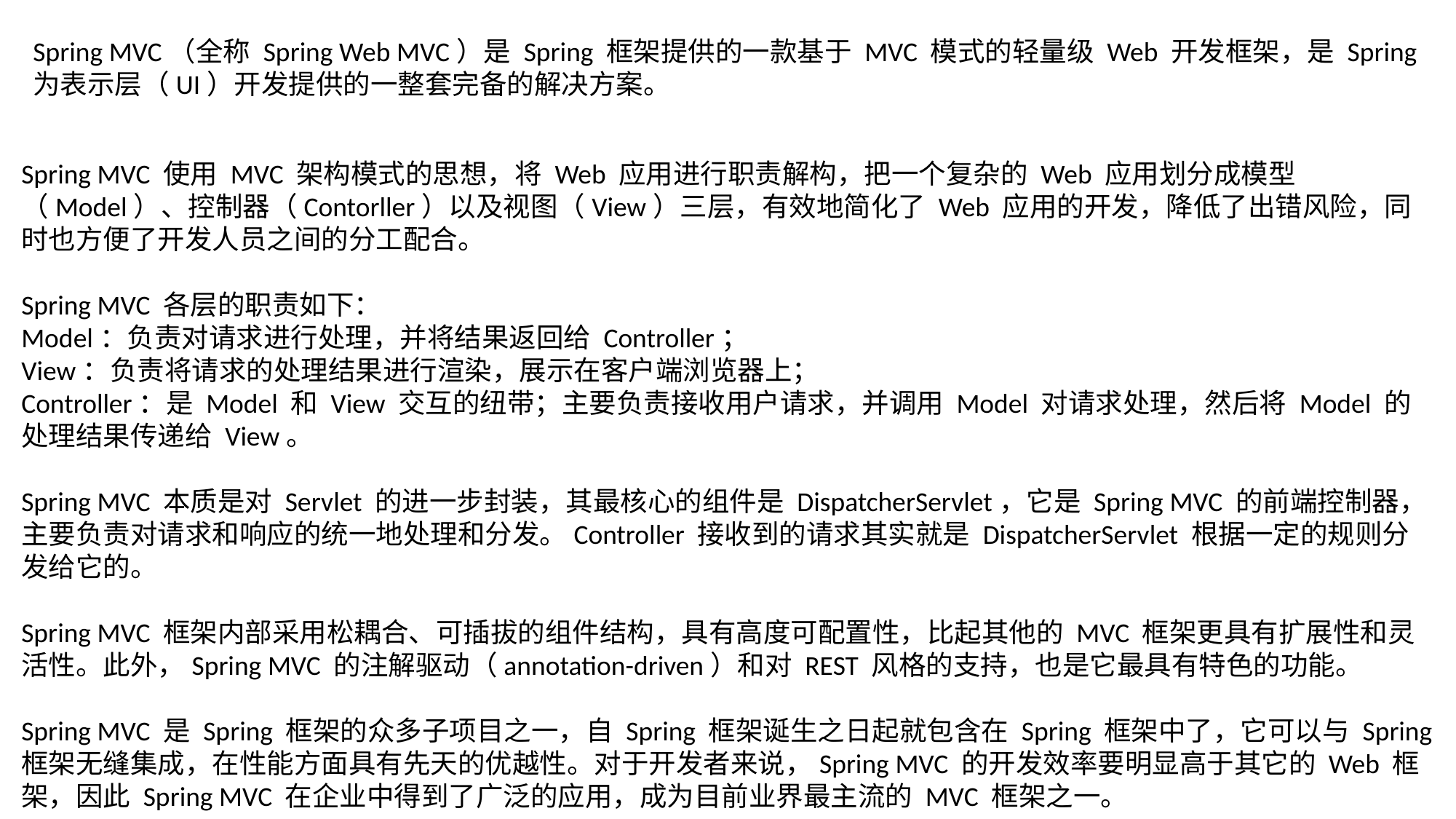

Spring MVC（全称 Spring Web MVC）是 Spring 框架提供的一款基于 MVC 模式的轻量级 Web 开发框架，是 Spring 为表示层（UI）开发提供的一整套完备的解决方案。
Spring MVC 使用 MVC 架构模式的思想，将 Web 应用进行职责解构，把一个复杂的 Web 应用划分成模型（Model）、控制器（Contorller）以及视图（View）三层，有效地简化了 Web 应用的开发，降低了出错风险，同时也方便了开发人员之间的分工配合。

Spring MVC 各层的职责如下：
Model：负责对请求进行处理，并将结果返回给 Controller；
View：负责将请求的处理结果进行渲染，展示在客户端浏览器上；
Controller：是 Model 和 View 交互的纽带；主要负责接收用户请求，并调用 Model 对请求处理，然后将 Model 的处理结果传递给 View。

Spring MVC 本质是对 Servlet 的进一步封装，其最核心的组件是 DispatcherServlet，它是 Spring MVC 的前端控制器，主要负责对请求和响应的统一地处理和分发。Controller 接收到的请求其实就是 DispatcherServlet 根据一定的规则分发给它的。

Spring MVC 框架内部采用松耦合、可插拔的组件结构，具有高度可配置性，比起其他的 MVC 框架更具有扩展性和灵活性。此外，Spring MVC 的注解驱动（annotation-driven）和对 REST 风格的支持，也是它最具有特色的功能。

Spring MVC 是 Spring 框架的众多子项目之一，自 Spring 框架诞生之日起就包含在 Spring 框架中了，它可以与 Spring 框架无缝集成，在性能方面具有先天的优越性。对于开发者来说，Spring MVC 的开发效率要明显高于其它的 Web 框架，因此 Spring MVC 在企业中得到了广泛的应用，成为目前业界最主流的 MVC 框架之一。